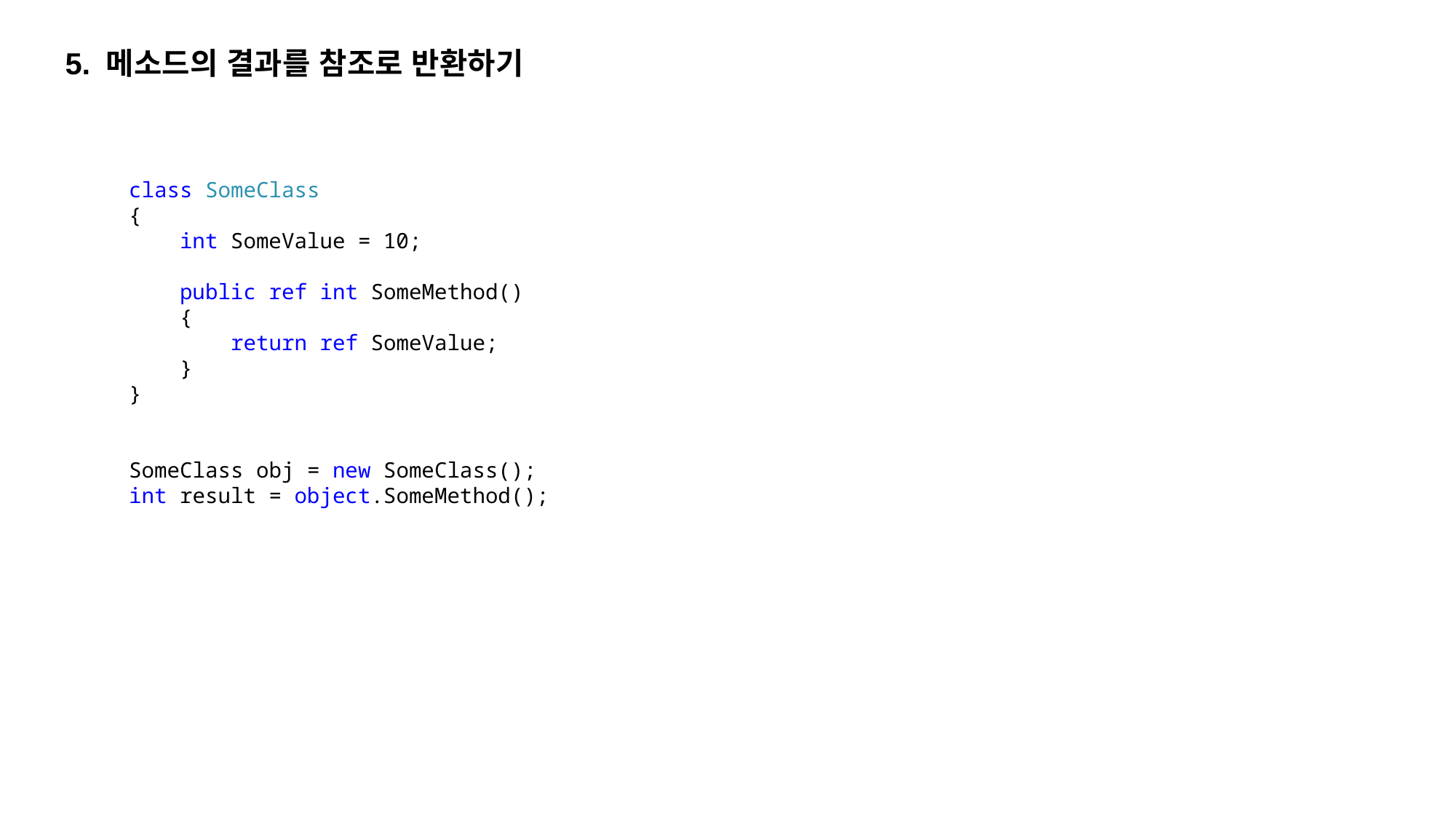

5. 메소드의 결과를 참조로 반환하기
class SomeClass
{
    int SomeValue = 10;

    public ref int SomeMethod()
    {
        return ref SomeValue;
    }
}

SomeClass obj = new SomeClass();
int result = object.SomeMethod();